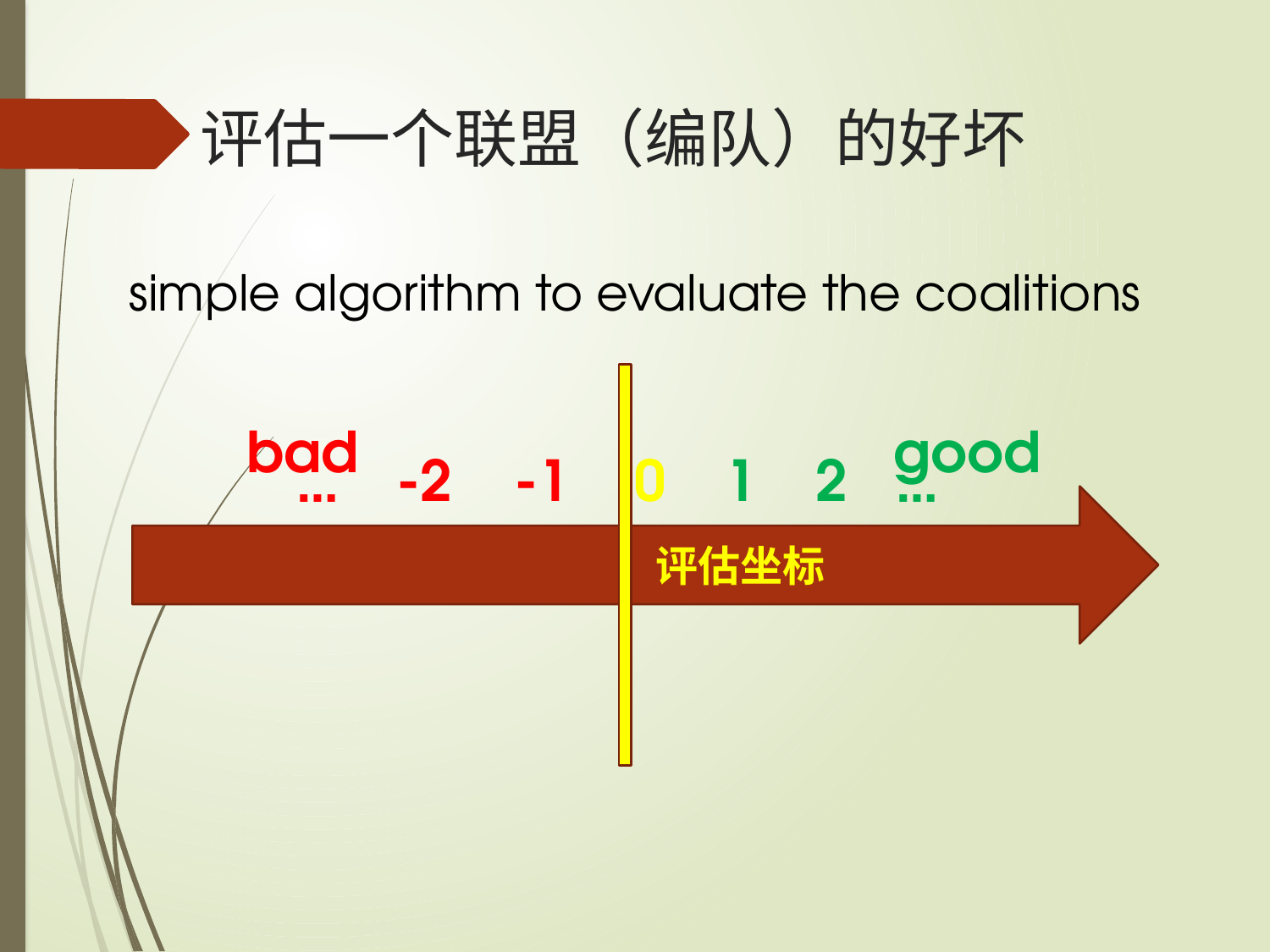

# 评估一个联盟（编队）的好坏
simple algorithm to evaluate the coalitions

bad
good
…
0
…
2
-2
1
-1

评估坐标